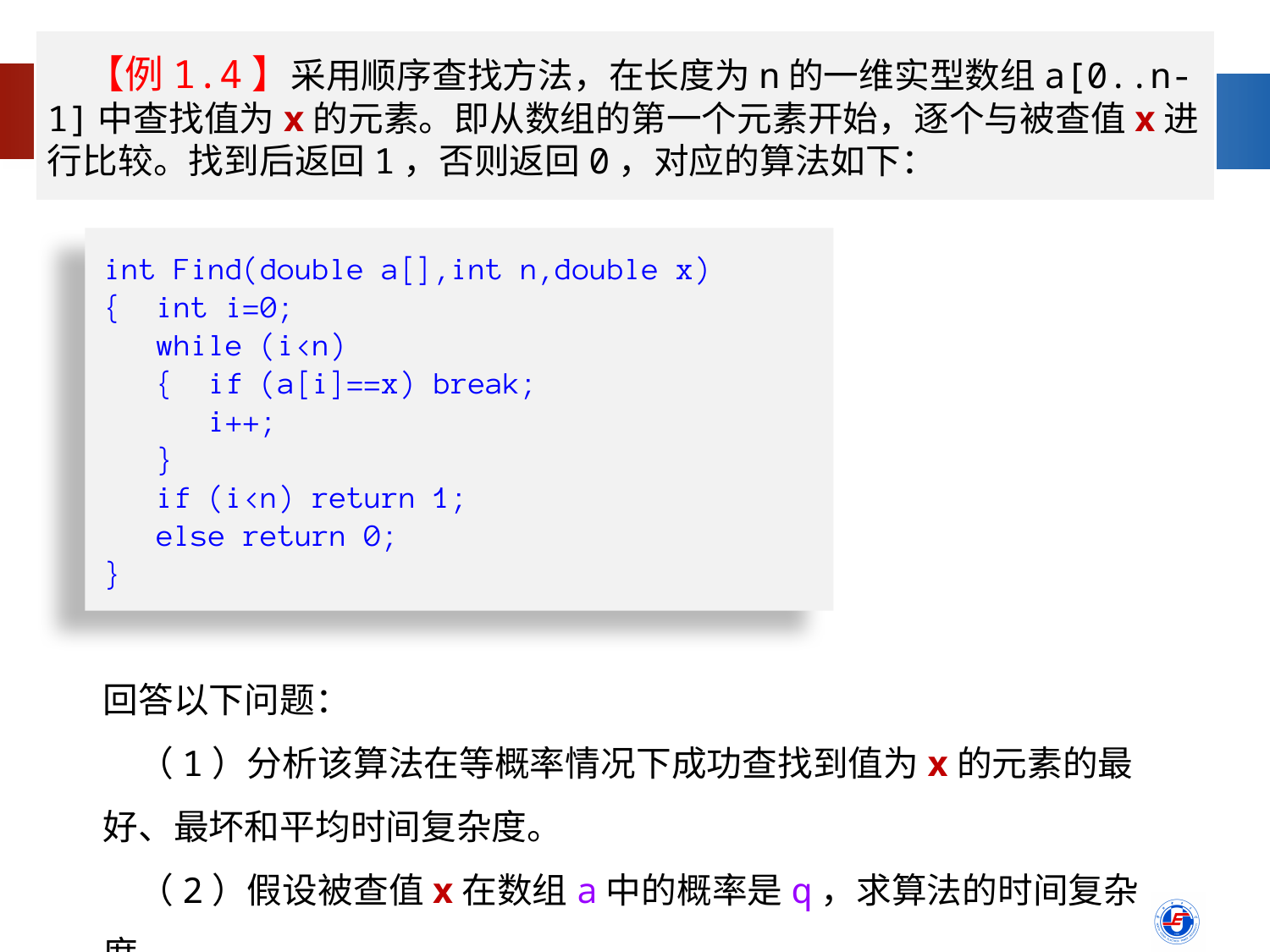

【例1.4】采用顺序查找方法，在长度为n的一维实型数组a[0..n-1]中查找值为x的元素。即从数组的第一个元素开始，逐个与被查值x进行比较。找到后返回1，否则返回0，对应的算法如下：
 算法的时间复杂性分析
int Find(double a[],int n,double x)
{  int i=0;
   while (i<n)
   {  if (a[i]==x) break;
      i++;
   }
   if (i<n) return 1;
   else return 0;
}
回答以下问题：
　（1）分析该算法在等概率情况下成功查找到值为x的元素的最好、最坏和平均时间复杂度。
　（2）假设被查值x在数组a中的概率是q，求算法的时间复杂度。